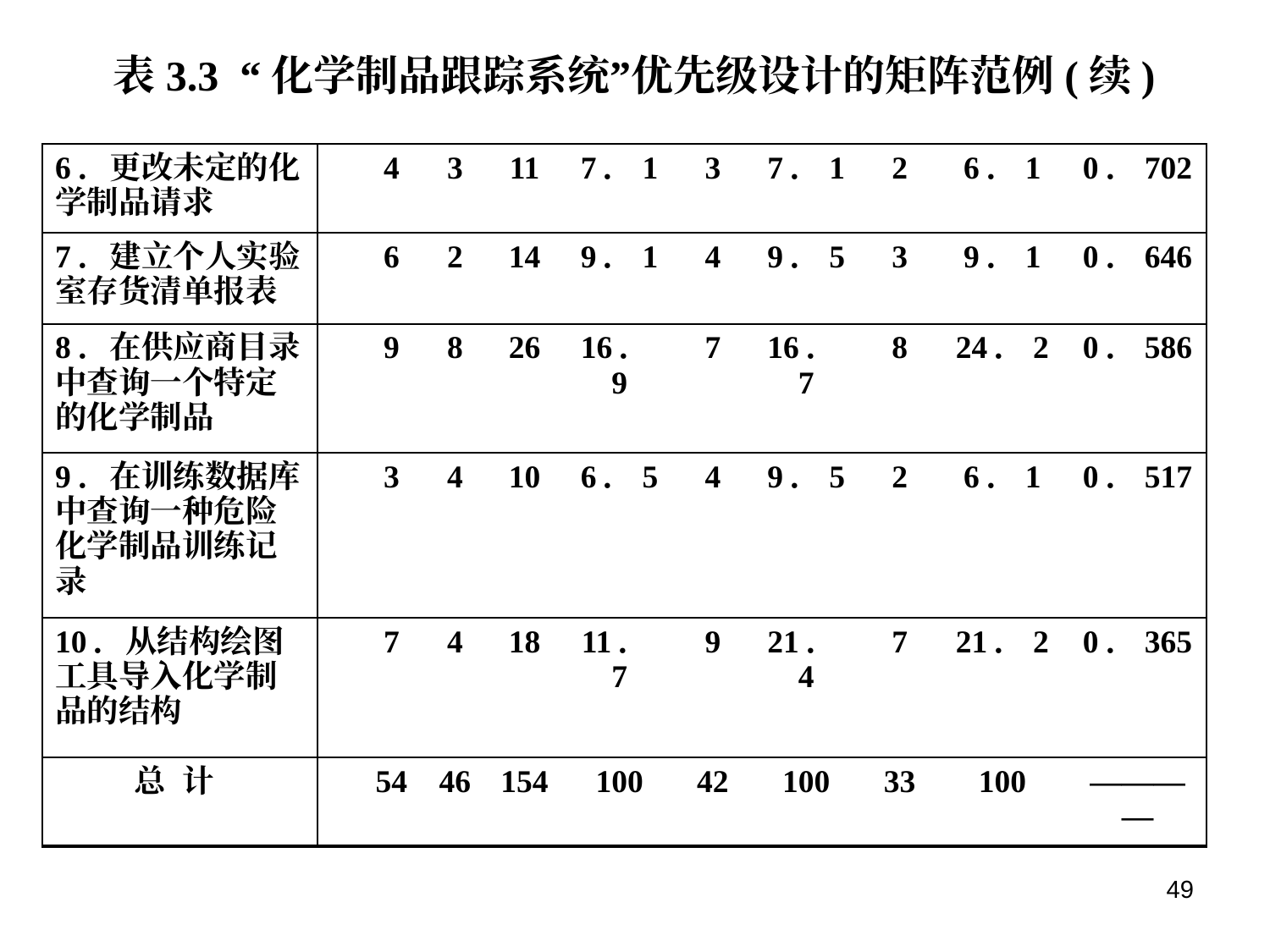

表3.3  “化学制品跟踪系统”优先级设计的矩阵范例(续)
| 6．更改未定的化 学制品请求 |  | 4 | 3 | 11 | 7．1 | 3 | 7．1 | 2 | 6．1 | 0．702 |
| --- | --- | --- | --- | --- | --- | --- | --- | --- | --- | --- |
| 7．建立个人实验 室存货清单报表 |  | 6 | 2 | 14 | 9．1 | 4 | 9．5 | 3 | 9．1 | 0．646 |
| 8．在供应商目录中查询一个特定的化学制品 |  | 9 | 8 | 26 | 16．9 | 7 | 16．7 | 8 | 24．2 | 0．586 |
| 9．在训练数据库中查询一种危险化学制品训练记录 |  | 3 | 4 | 10 | 6．5 | 4 | 9．5 | 2 | 6．1 | 0．517 |
| 10．从结构绘图工具导入化学制品的结构 |  | 7 | 4 | 18 | 11．7 | 9 | 21．4 | 7 | 21．2 | 0．365 |
| 总 计 |  | 54 | 46 | 154 | 100 | 42 | 100 | 33 | 100 | ———— |
49